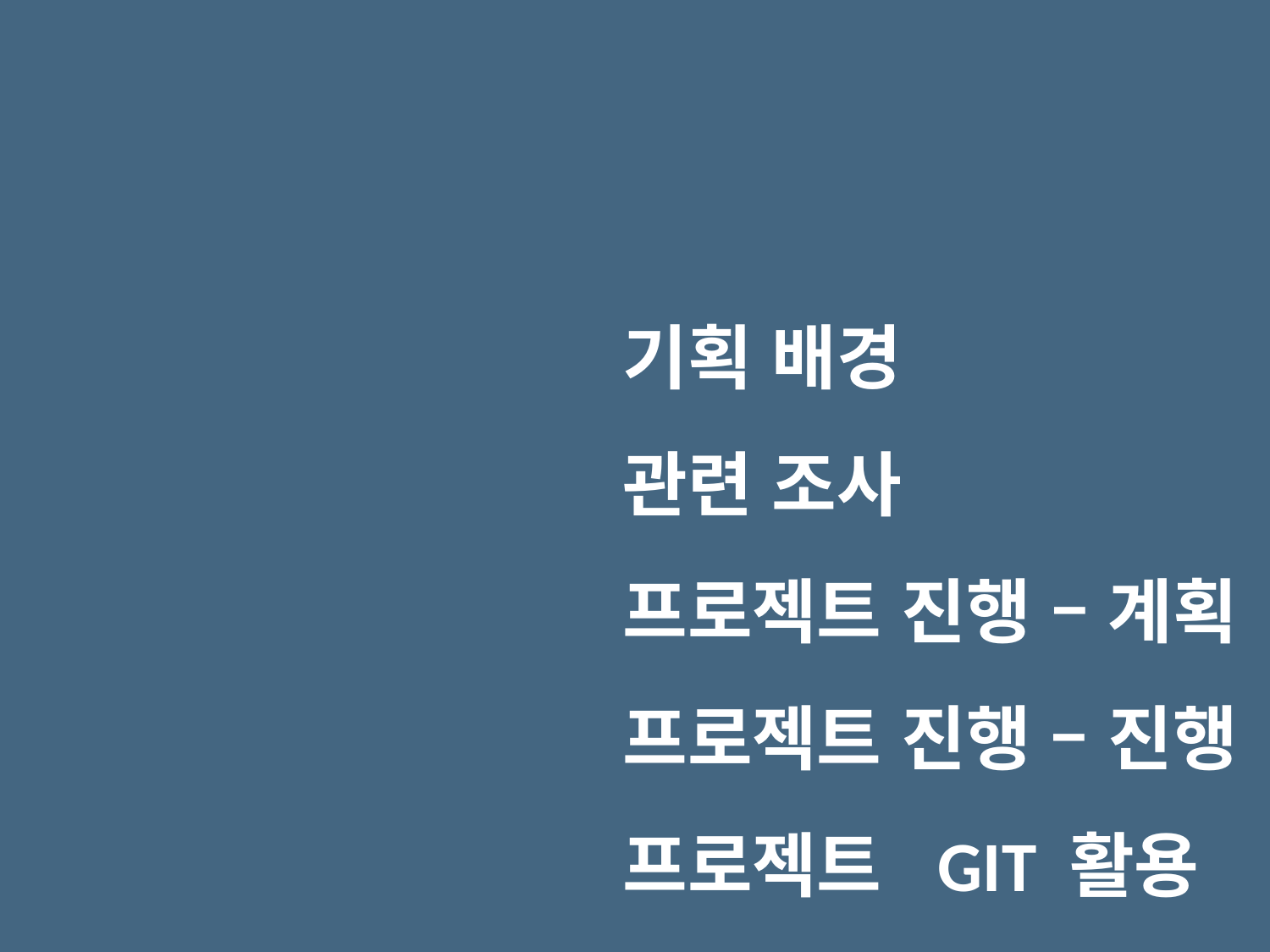

INDEX
기획 배경
관련 조사
프로젝트 진행 – 계획
프로젝트 진행 – 진행
프로젝트  GIT 활용